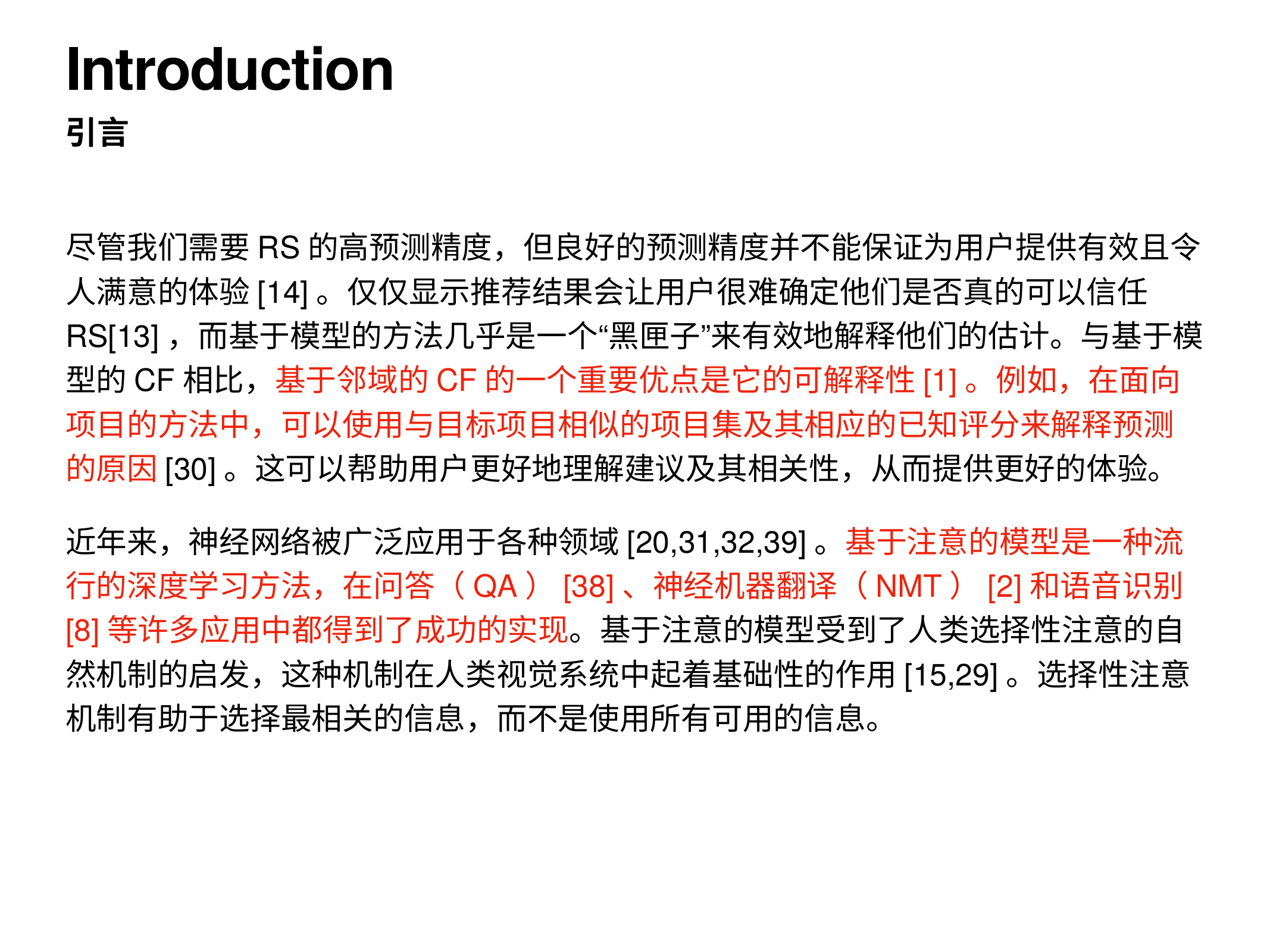

# Introduction
引言
尽管我们需要RS的高预测精度，但良好的预测精度并不能保证为用户提供有效且令人满意的体验[14]。仅仅显示推荐结果会让用户很难确定他们是否真的可以信任RS[13]，而基于模型的方法几乎是一个“黑匣子”来有效地解释他们的估计。与基于模型的CF相比，基于邻域的CF的一个重要优点是它的可解释性[1]。例如，在面向项目的方法中，可以使用与目标项目相似的项目集及其相应的已知评分来解释预测的原因[30]。这可以帮助用户更好地理解建议及其相关性，从而提供更好的体验。
近年来，神经网络被广泛应用于各种领域[20,31,32,39]。基于注意的模型是一种流行的深度学习方法，在问答（QA）[38]、神经机器翻译（NMT）[2]和语音识别[8]等许多应用中都得到了成功的实现。基于注意的模型受到了人类选择性注意的自然机制的启发，这种机制在人类视觉系统中起着基础性的作用[15,29]。选择性注意机制有助于选择最相关的信息，而不是使用所有可用的信息。